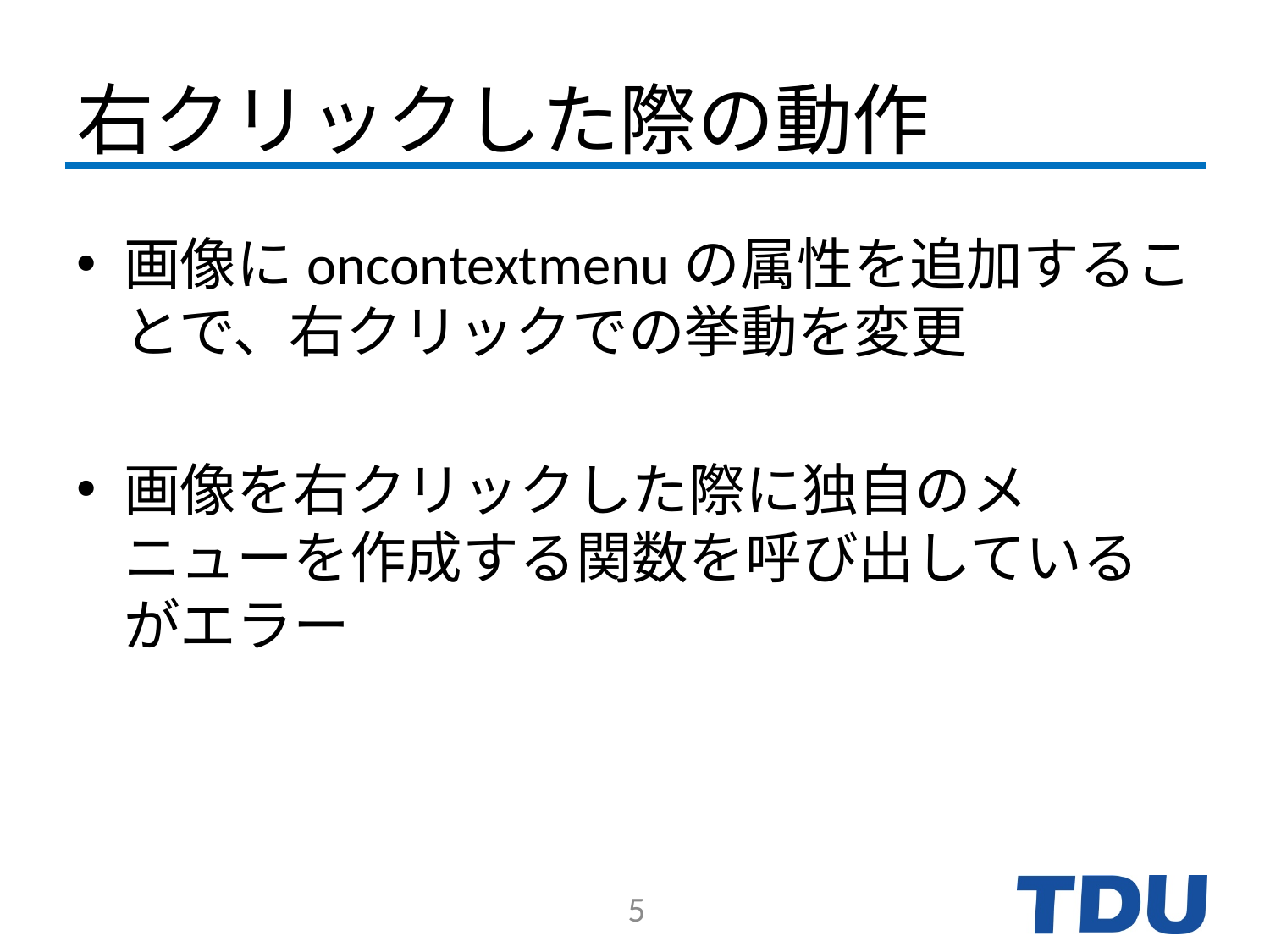

# 右クリックした際の動作
画像にoncontextmenuの属性を追加することで、右クリックでの挙動を変更

画像を右クリックした際に独自のメニューを作成する関数を呼び出しているがエラー
5